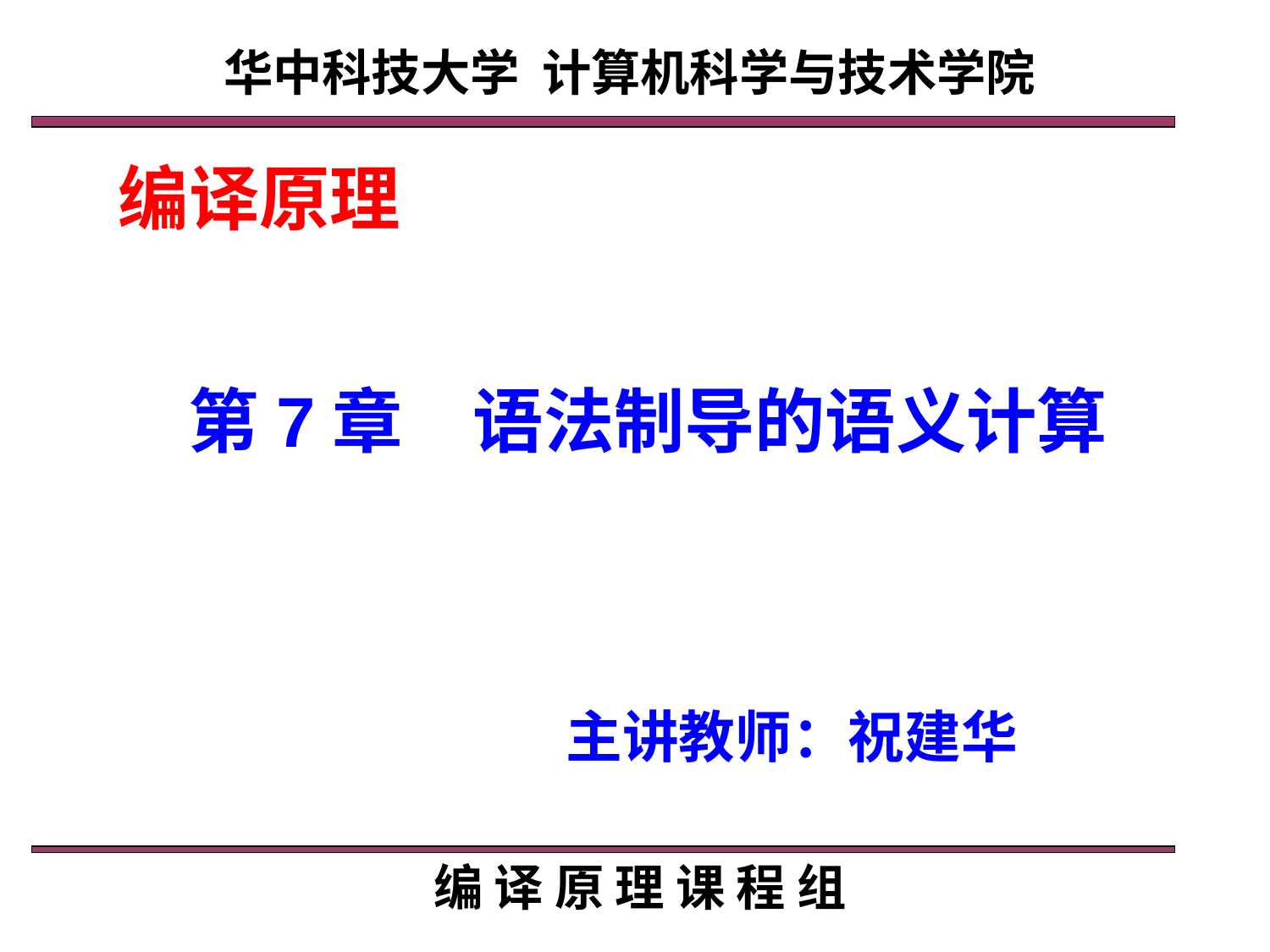

华中科技大学  计算机科学与技术学院
编译原理
# 第7章　语法制导的语义计算
主讲教师：祝建华
编 译 原 理 课 程 组